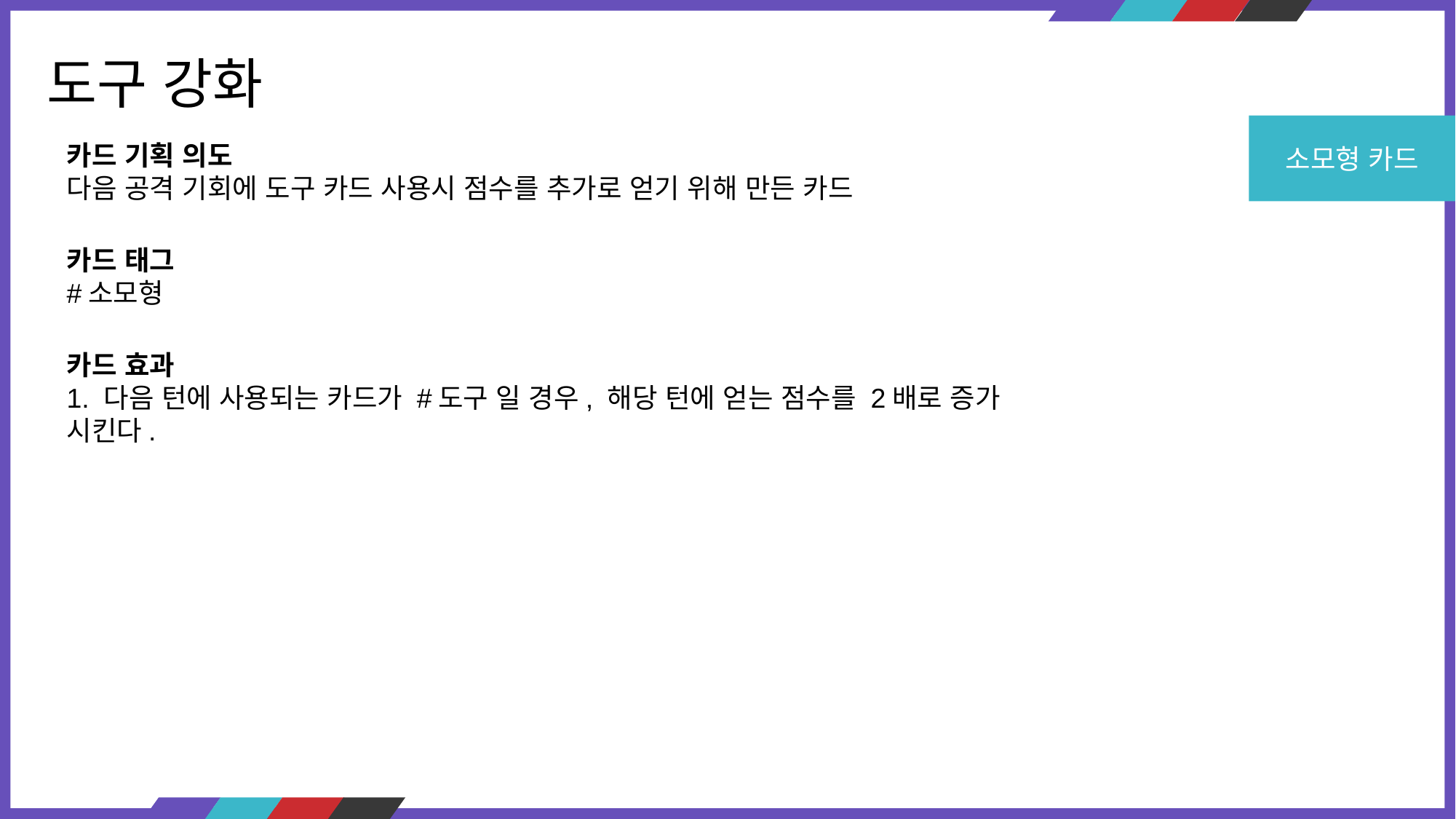

도구 강화
소모형 카드
카드 기획 의도
다음 공격 기회에 도구 카드 사용시 점수를 추가로 얻기 위해 만든 카드
카드 태그
#소모형
카드 효과
1. 다음 턴에 사용되는 카드가 #도구 일 경우, 해당 턴에 얻는 점수를 2배로 증가 시킨다.